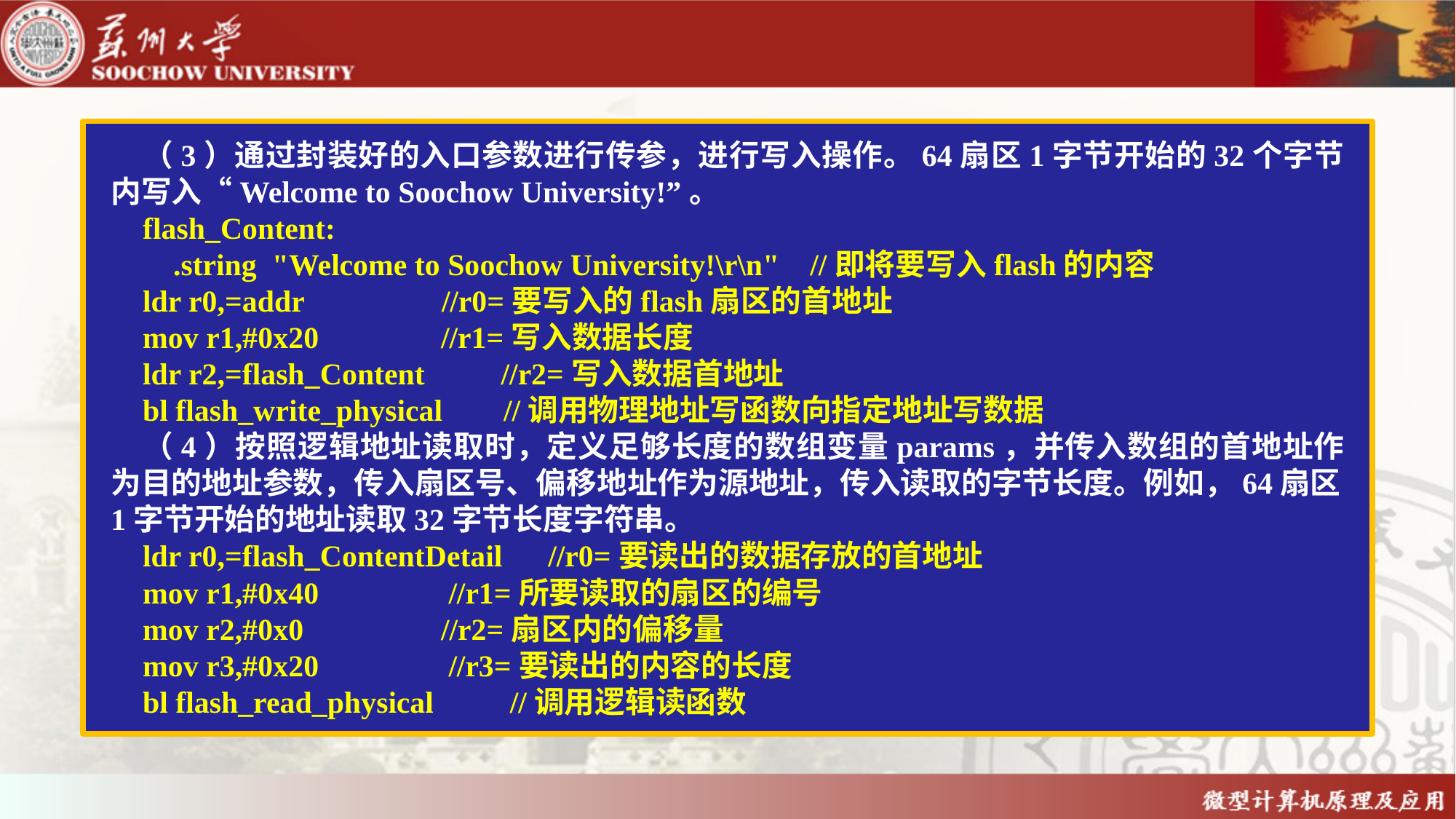

（3）通过封装好的入口参数进行传参，进行写入操作。64扇区1字节开始的32个字节内写入“Welcome to Soochow University!”。
flash_Content:
    .string  "Welcome to Soochow University!\r\n"    //即将要写入flash的内容
ldr r0,=addr                  //r0=要写入的flash扇区的首地址
mov r1,#0x20                //r1=写入数据长度
ldr r2,=flash_Content          //r2=写入数据首地址
bl flash_write_physical        //调用物理地址写函数向指定地址写数据
（4）按照逻辑地址读取时，定义足够长度的数组变量params，并传入数组的首地址作为目的地址参数，传入扇区号、偏移地址作为源地址，传入读取的字节长度。例如，64扇区1字节开始的地址读取32字节长度字符串。
ldr r0,=flash_ContentDetail      //r0=要读出的数据存放的首地址
mov r1,#0x40                 //r1=所要读取的扇区的编号
mov r2,#0x0                  //r2=扇区内的偏移量
mov r3,#0x20                 //r3=要读出的内容的长度
bl flash_read_physical          //调用逻辑读函数